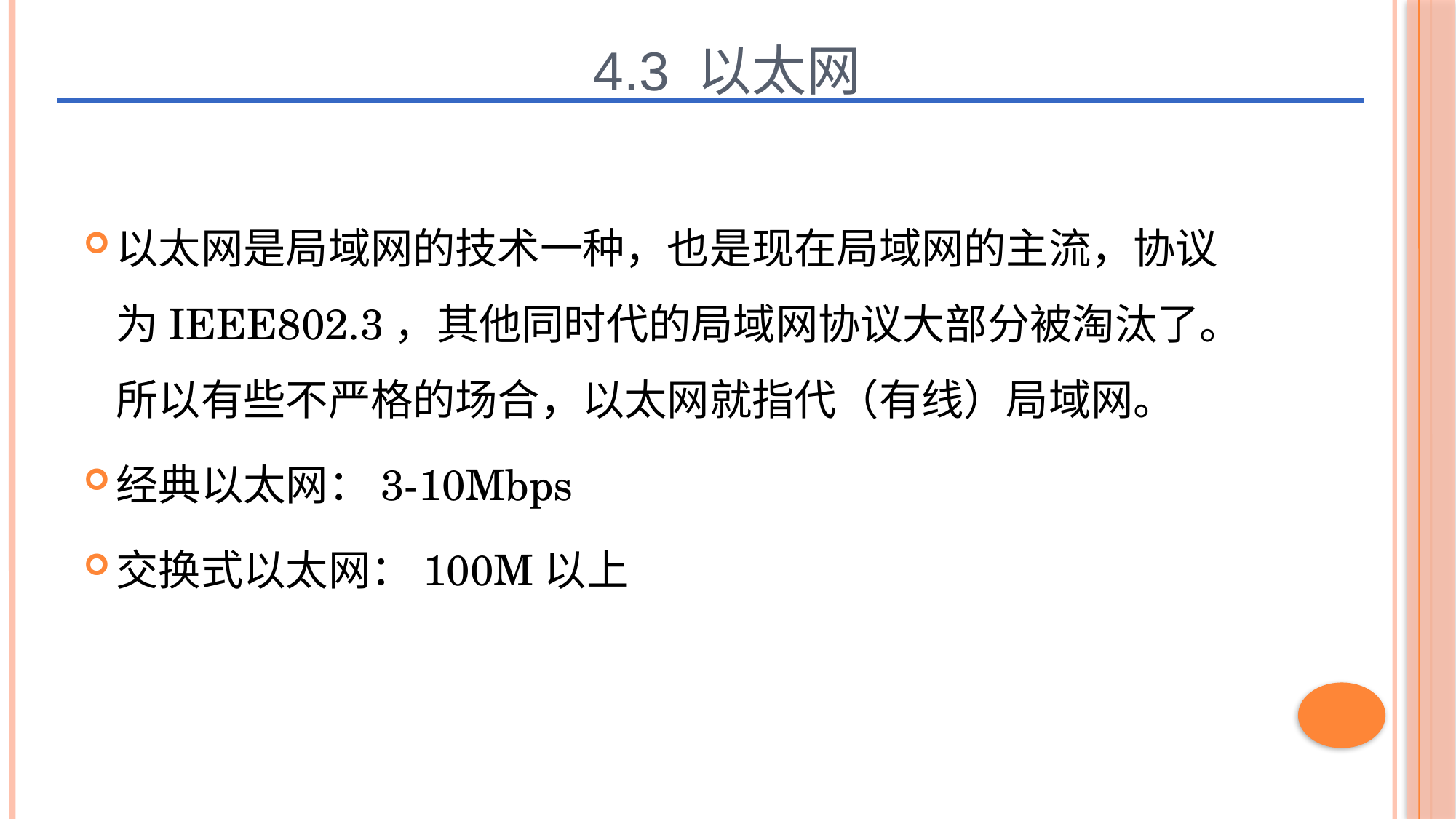

4.3 以太网
以太网是局域网的技术一种，也是现在局域网的主流，协议为IEEE802.3，其他同时代的局域网协议大部分被淘汰了。所以有些不严格的场合，以太网就指代（有线）局域网。
经典以太网：3-10Mbps
交换式以太网：100M以上